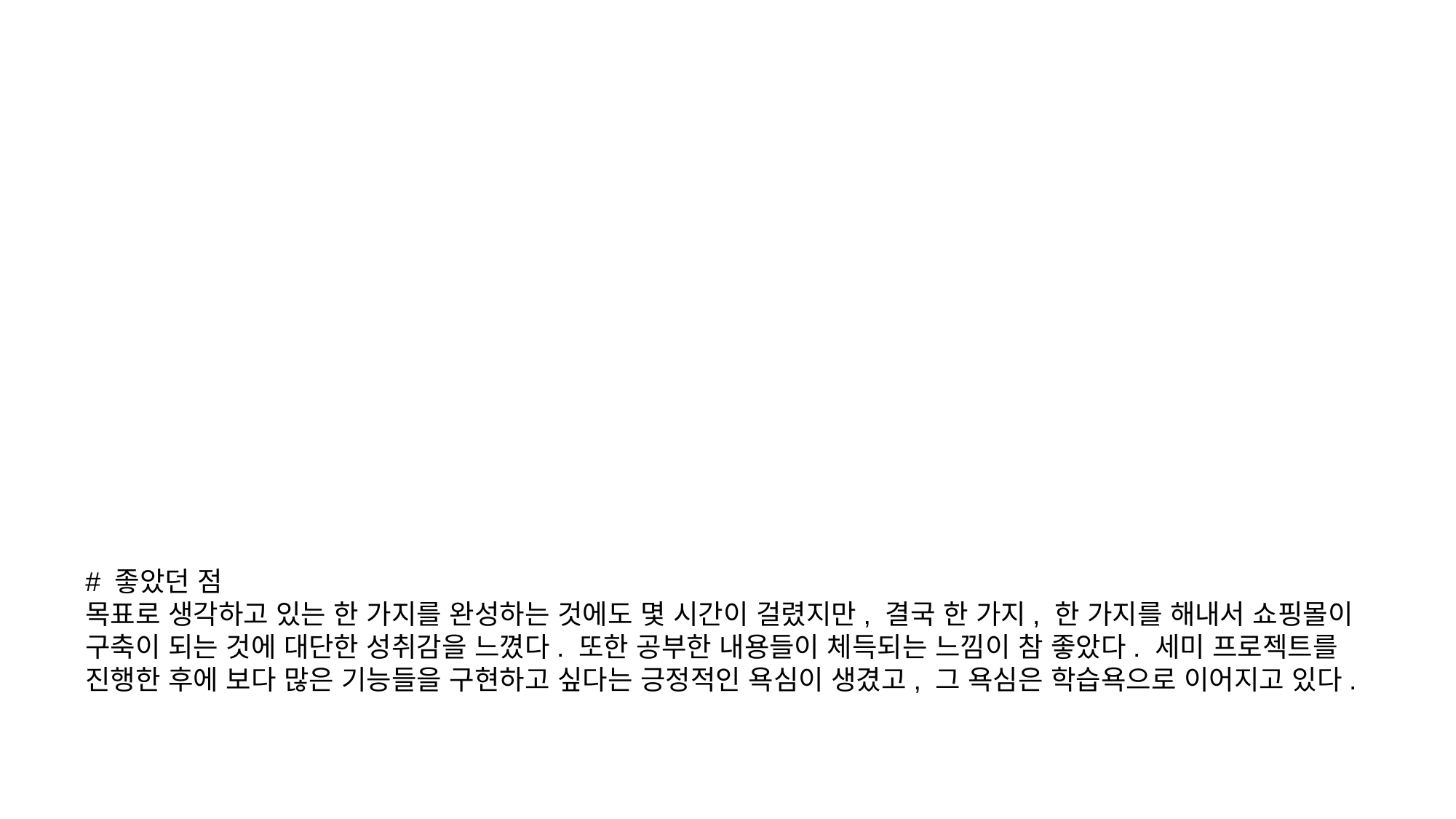

# 좋았던 점
목표로 생각하고 있는 한 가지를 완성하는 것에도 몇 시간이 걸렸지만, 결국 한 가지, 한 가지를 해내서 쇼핑몰이 구축이 되는 것에 대단한 성취감을 느꼈다. 또한 공부한 내용들이 체득되는 느낌이 참 좋았다. 세미 프로젝트를 진행한 후에 보다 많은 기능들을 구현하고 싶다는 긍정적인 욕심이 생겼고, 그 욕심은 학습욕으로 이어지고 있다.